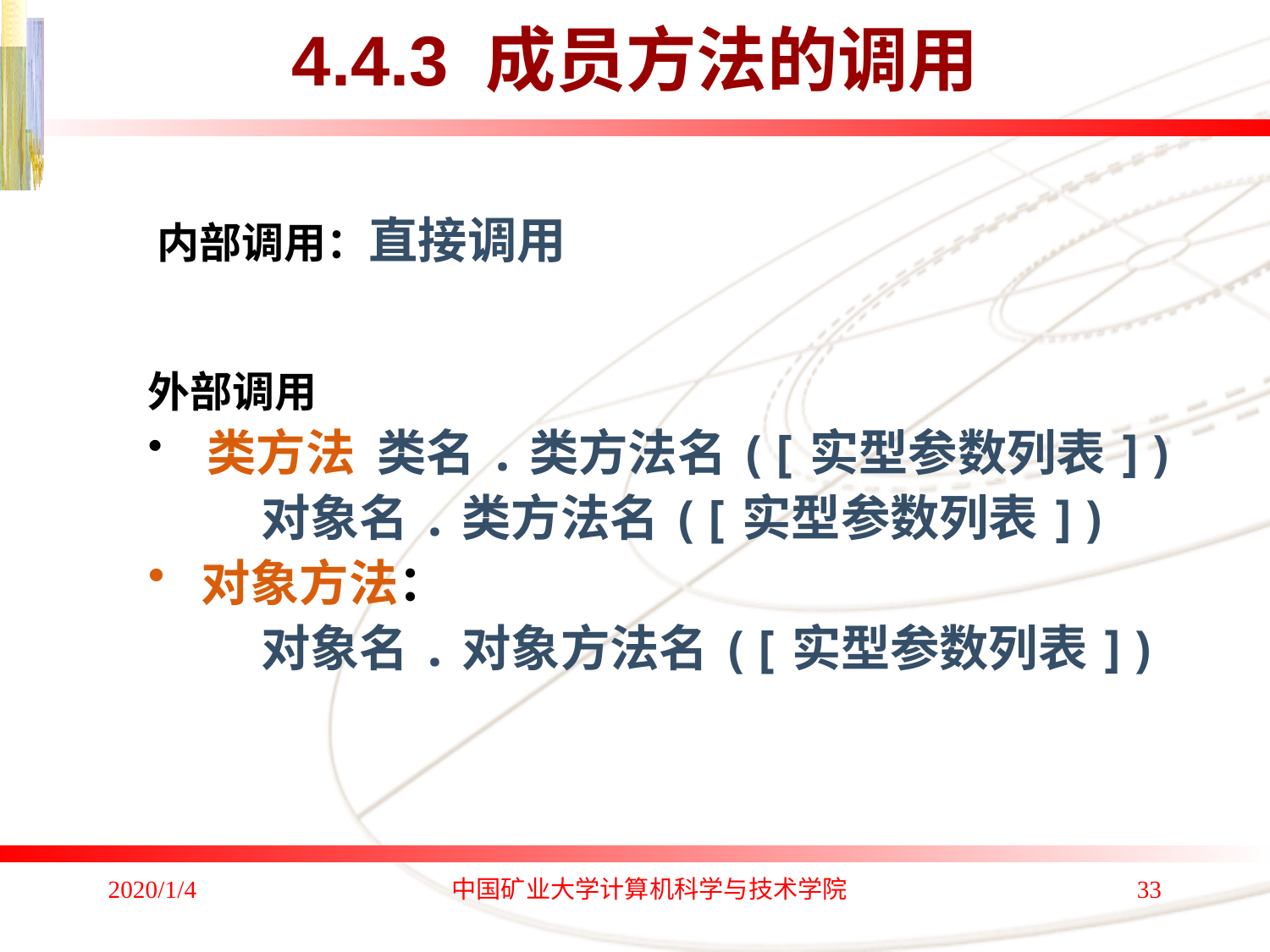

# 4.4.3 成员方法的调用
 内部调用：直接调用
外部调用
  类方法  类名.类方法名([实型参数列表])
         对象名.类方法名([实型参数列表])
 对象方法：
         对象名.对象方法名([实型参数列表])
2020/1/4
中国矿业大学计算机科学与技术学院
33